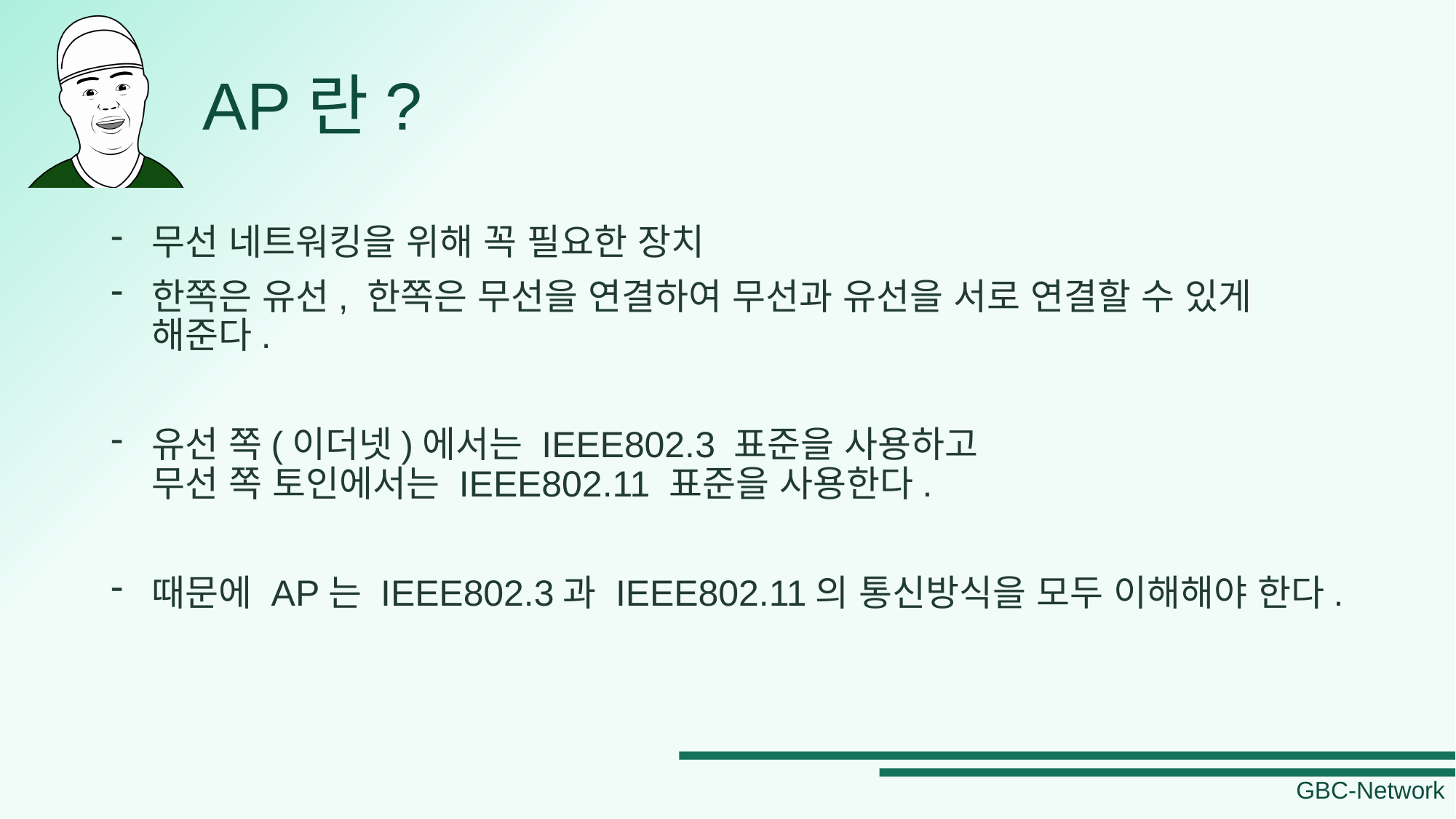

# AP란?
무선 네트워킹을 위해 꼭 필요한 장치
한쪽은 유선, 한쪽은 무선을 연결하여 무선과 유선을 서로 연결할 수 있게 해준다.

유선 쪽(이더넷)에서는 IEEE802.3 표준을 사용하고
무선 쪽 토인에서는 IEEE802.11 표준을 사용한다.

때문에 AP는 IEEE802.3과 IEEE802.11의 통신방식을 모두 이해해야 한다.